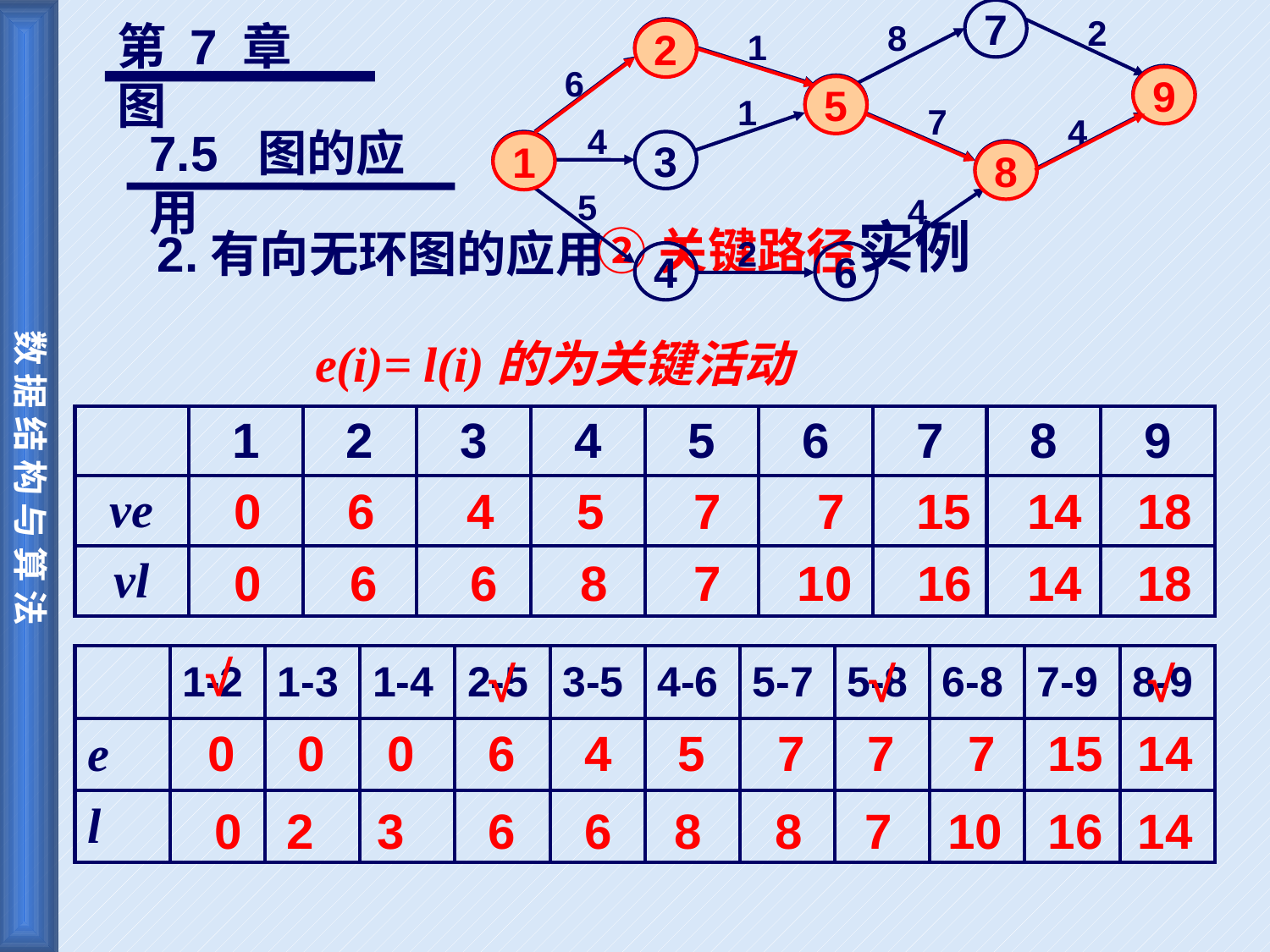

7
2
8
2
1

6

9
5
1
7
4
4

1
3
8

5
4

2
4
6

第 7 章  图
2

9

5

7.5  图的应用
1
8

实例
②关键路径
2.有向无环图的应用
e(i)= l(i)的为关键活动
|  | 1 | 2 | 3 | 4 | 5 | 6 | 7 | 8 | 9 |
| --- | --- | --- | --- | --- | --- | --- | --- | --- | --- |
| ve |  |  |  |  |  |  |  |  |  |
| vl |  |  |  |  |  |  |  |  |  |
0
6
4
5
7
7
15
14
18
0
6
6
8
7
10
16
14
18
√
|  | 1-2 | 1-3 | 1-4 | 2-5 | 3-5 | 4-6 | 5-7 | 5-8 | 6-8 | 7-9 | 8-9 |
| --- | --- | --- | --- | --- | --- | --- | --- | --- | --- | --- | --- |
| e |  |  |  |  |  |  |  |  |  |  |  |
| l |  |  |  |  |  |  |  |  |  |  |  |
√
√
√
0
0
0
6
4
5
7
7
7
15
14
0
2
3
6
6
8
8
7
10
16
14
22